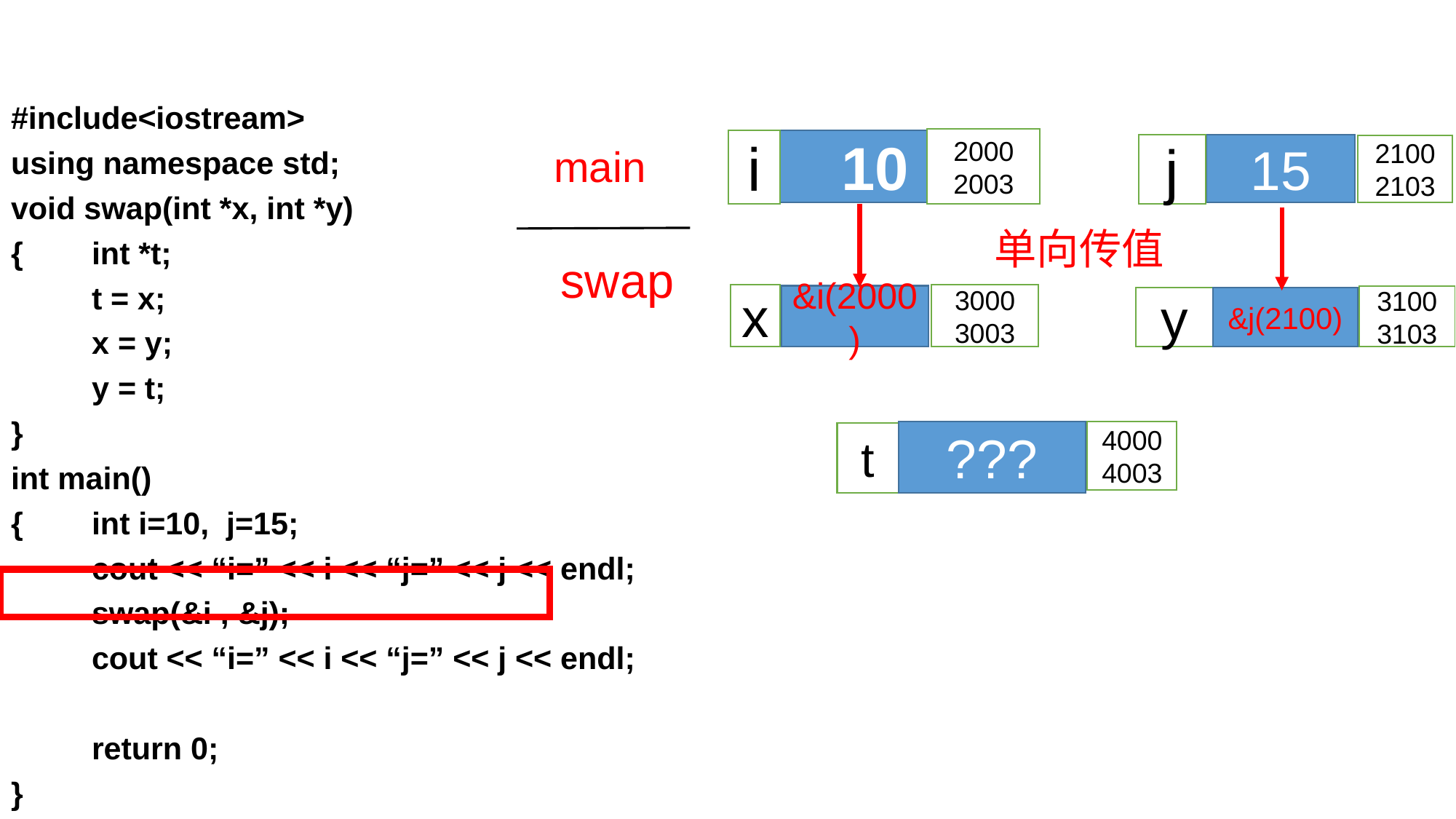

#include<iostream>
using namespace std;
void swap(int *x, int *y)
{	int *t;
	t = x;
	x = y;
	y = t;
}
int main()
{	int i=10,  j=15;
	cout << “i=” << i << “j=” << j << endl;
	swap(&i , &j);
	cout << “i=” << i << “j=” << j << endl;

	return 0;
}

2000
2003
   10
i
main
j
15
2100
2103
单向传值
swap
x
3000
3003
&i(2000)
3100
3103
y
&j(2100)
???
4000
4003
t